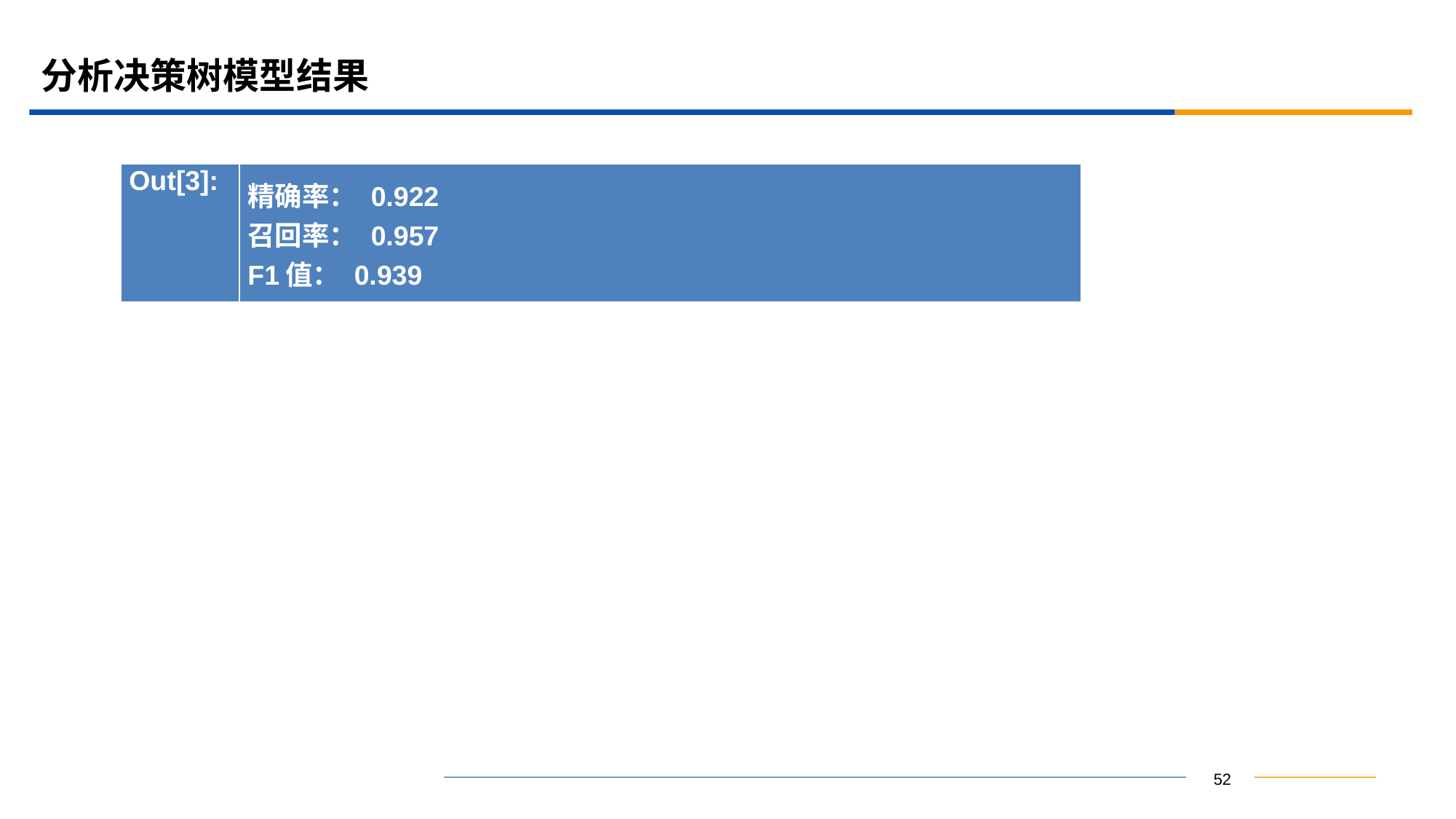

# 分析决策树模型结果
| Out[3]: | 精确率： 0.922 召回率： 0.957 F1值： 0.939 |
| --- | --- |